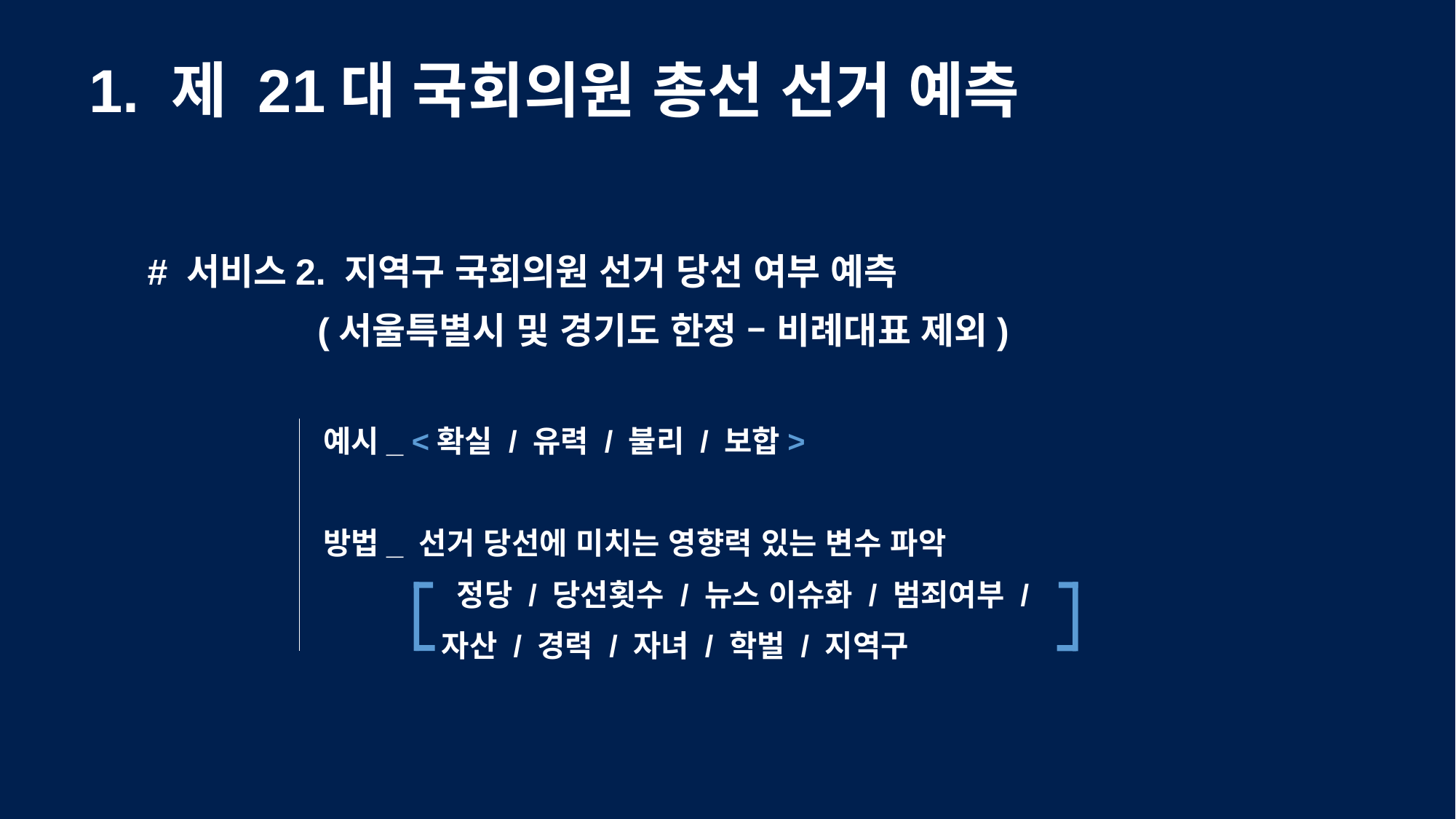

1. 제 21대 국회의원 총선 선거 예측
# 서비스2. 지역구 국회의원 선거 당선 여부 예측
	      (서울특별시 및 경기도 한정 – 비례대표 제외)
예시_ <확실 / 유력 / 불리 / 보합>

방법_ 선거 당선에 미치는 영향력 있는 변수 파악
	  정당 / 당선횟수 / 뉴스 이슈화 / 범죄여부 /
             자산 / 경력 / 자녀 / 학벌 / 지역구

Machine Learning
Project